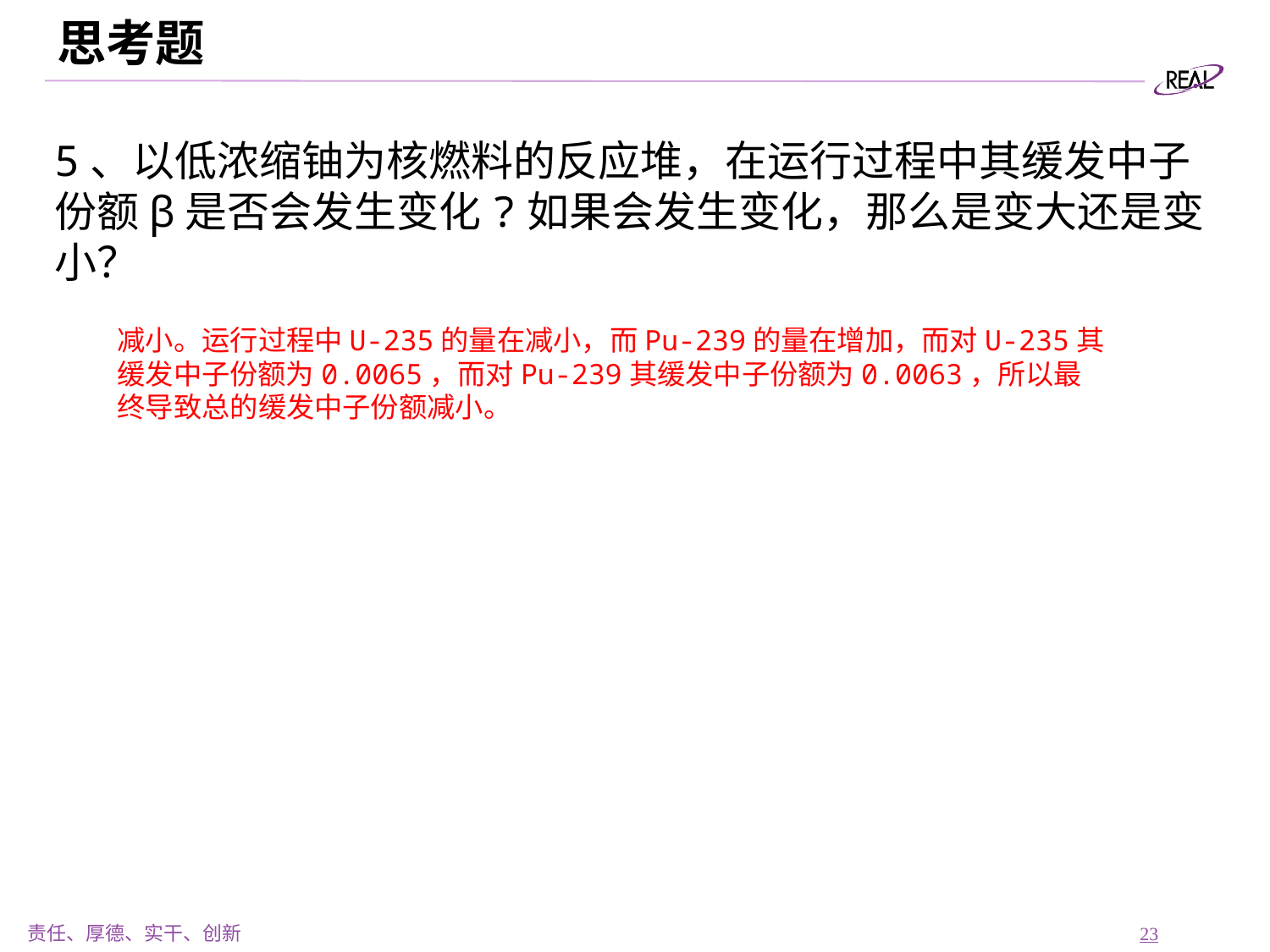

# 思考题
5、以低浓缩铀为核燃料的反应堆，在运行过程中其缓发中子份额β是否会发生变化?如果会发生变化，那么是变大还是变小？

减小。运行过程中U-235的量在减小，而Pu-239的量在增加，而对U-235其缓发中子份额为0.0065，而对Pu-239其缓发中子份额为0.0063，所以最终导致总的缓发中子份额减小。